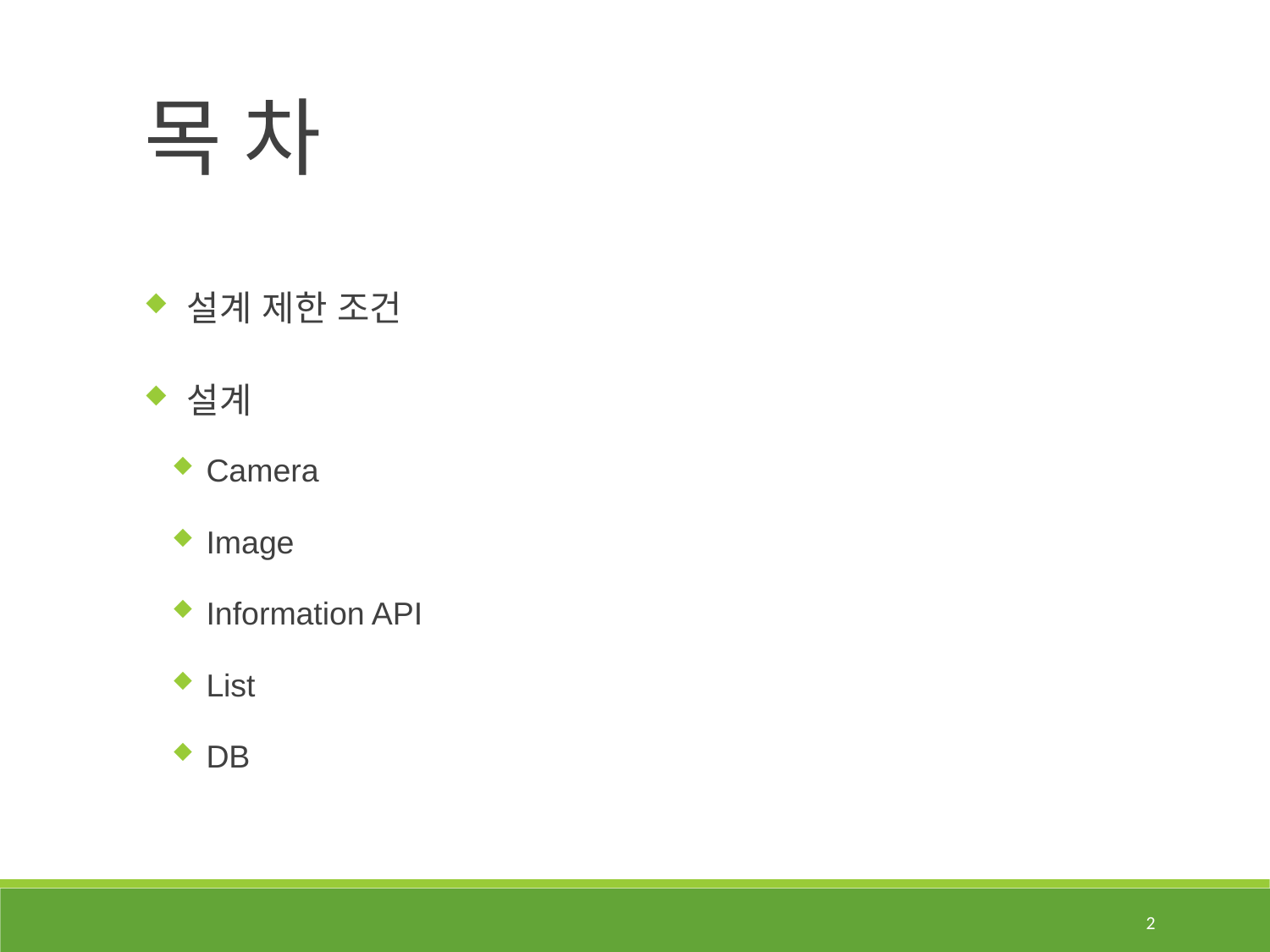

목 차
 설계 제한 조건
 설계
 Camera
 Image
 Information API
 List
 DB

2